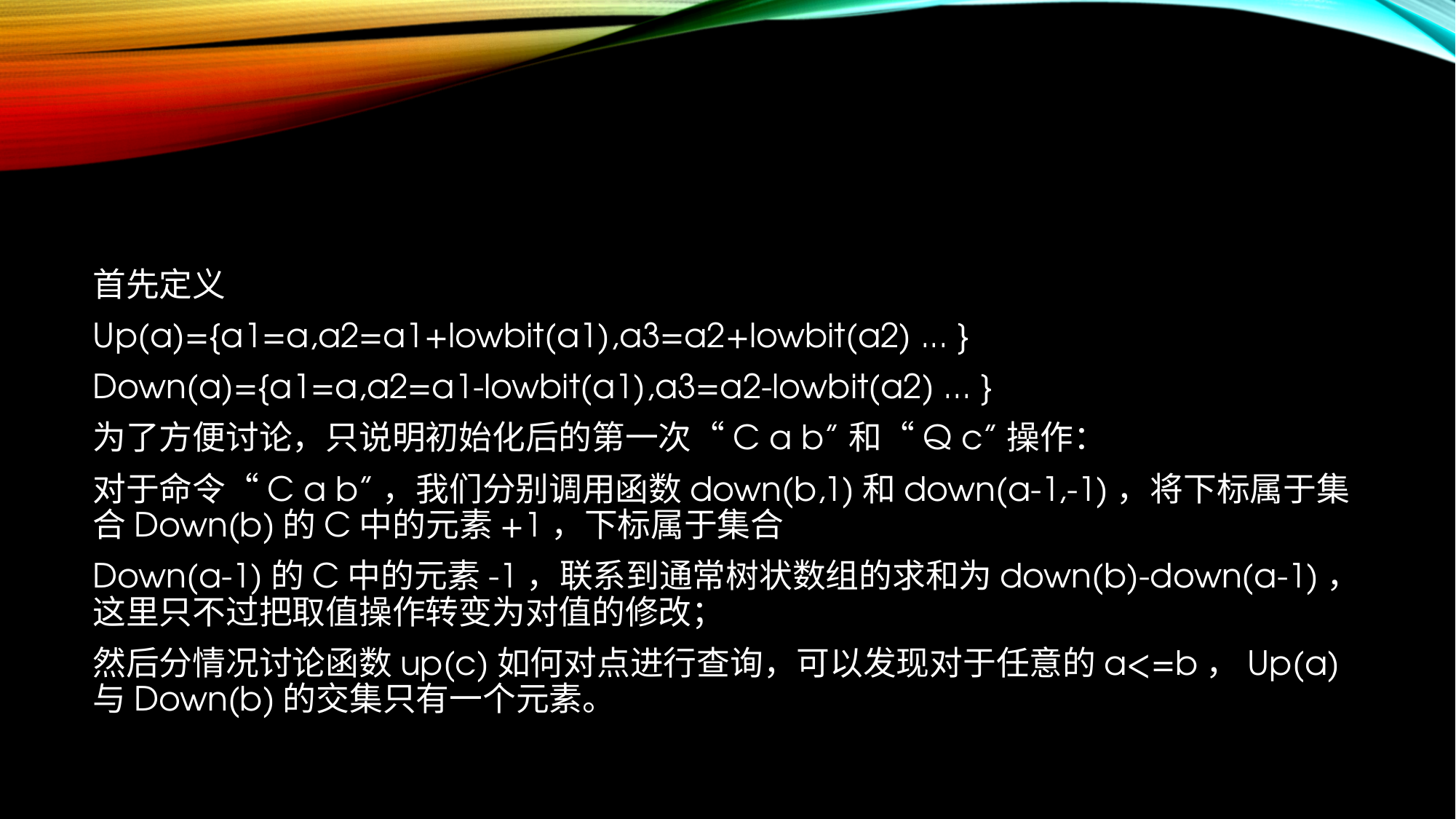

首先定义
Up(a)={a1=a,a2=a1+lowbit(a1),a3=a2+lowbit(a2) ... }
Down(a)={a1=a,a2=a1-lowbit(a1),a3=a2-lowbit(a2) ... }
为了方便讨论，只说明初始化后的第一次“C a b”和“Q c”操作：
对于命令“C a b”，我们分别调用函数down(b,1)和down(a-1,-1)，将下标属于集合Down(b)的C中的元素+1，下标属于集合
Down(a-1)的C中的元素-1，联系到通常树状数组的求和为down(b)-down(a-1)，这里只不过把取值操作转变为对值的修改；
然后分情况讨论函数up(c)如何对点进行查询，可以发现对于任意的a<=b，Up(a)与Down(b)的交集只有一个元素。